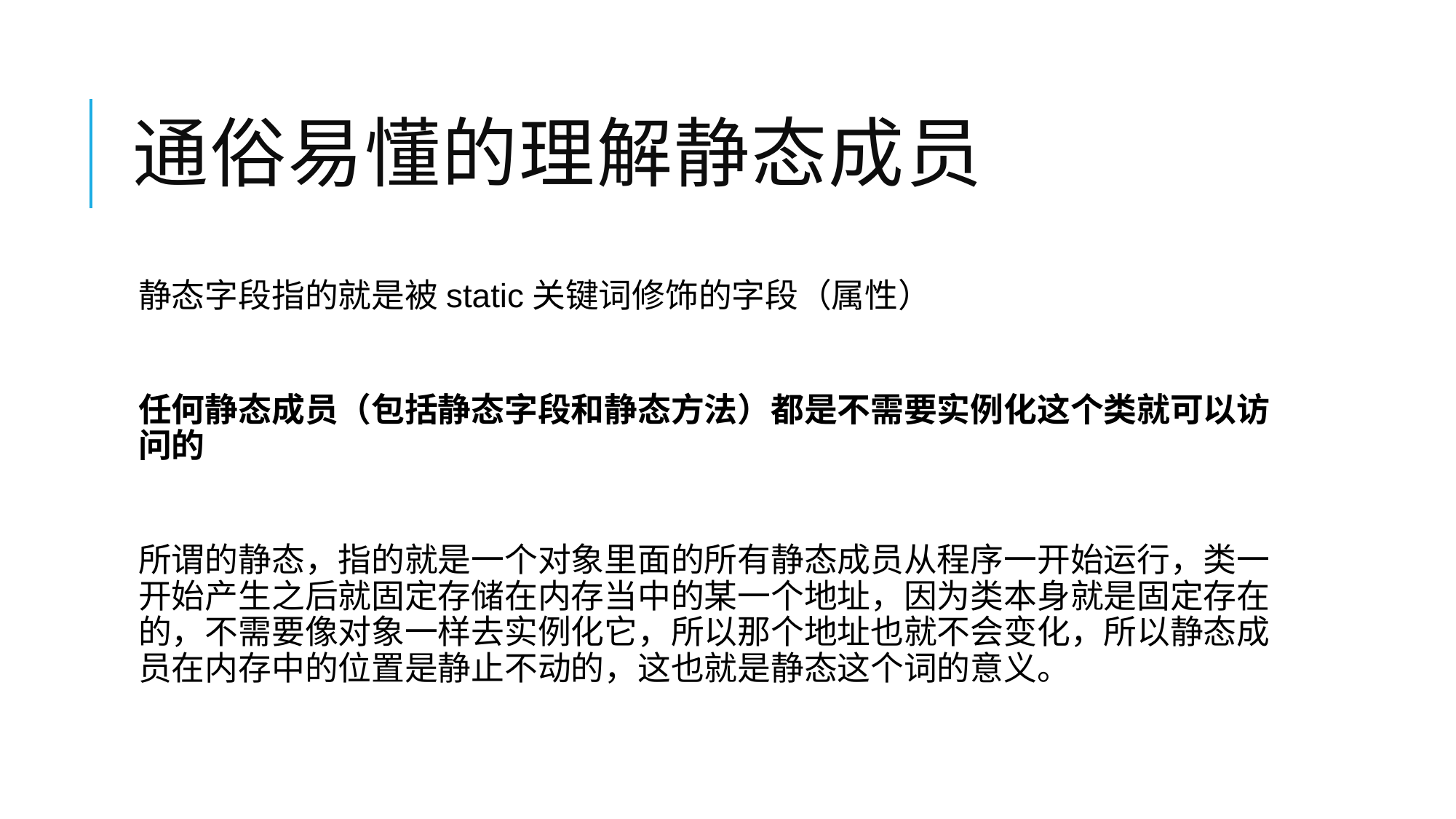

# 通俗易懂的理解静态成员
静态字段指的就是被static关键词修饰的字段（属性）

任何静态成员（包括静态字段和静态方法）都是不需要实例化这个类就可以访问的

所谓的静态，指的就是一个对象里面的所有静态成员从程序一开始运行，类一开始产生之后就固定存储在内存当中的某一个地址，因为类本身就是固定存在的，不需要像对象一样去实例化它，所以那个地址也就不会变化，所以静态成员在内存中的位置是静止不动的，这也就是静态这个词的意义。